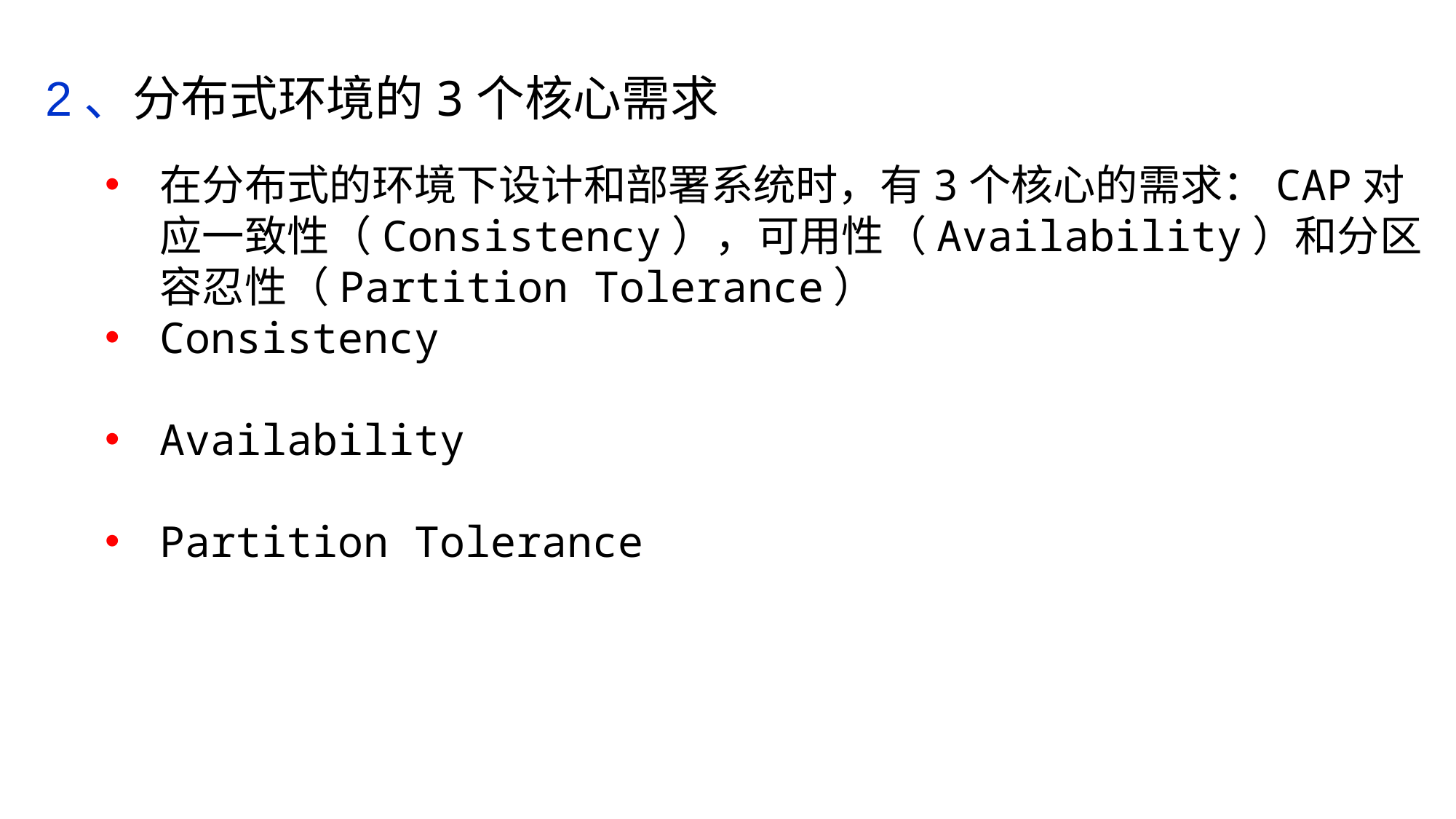

2、分布式环境的3个核心需求
在分布式的环境下设计和部署系统时，有3个核心的需求：CAP对应一致性（Consistency），可用性（Availability）和分区容忍性（Partition Tolerance）
Consistency

Availability

Partition Tolerance